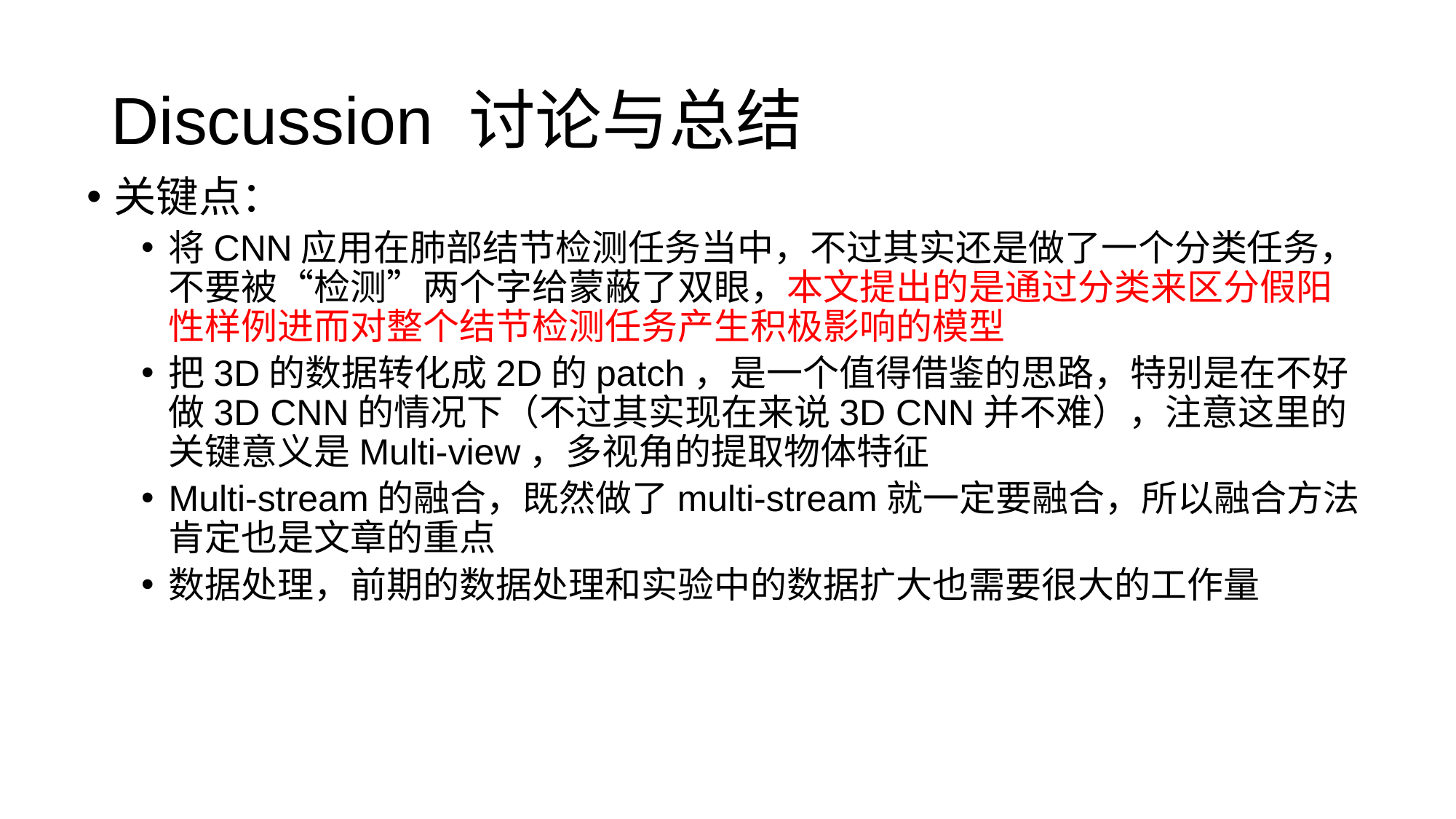

# Discussion 讨论与总结
关键点：
将CNN应用在肺部结节检测任务当中，不过其实还是做了一个分类任务，不要被“检测”两个字给蒙蔽了双眼，本文提出的是通过分类来区分假阳性样例进而对整个结节检测任务产生积极影响的模型
把3D的数据转化成2D的patch，是一个值得借鉴的思路，特别是在不好做3D CNN的情况下（不过其实现在来说3D CNN并不难），注意这里的关键意义是Multi-view，多视角的提取物体特征
Multi-stream的融合，既然做了multi-stream就一定要融合，所以融合方法肯定也是文章的重点
数据处理，前期的数据处理和实验中的数据扩大也需要很大的工作量